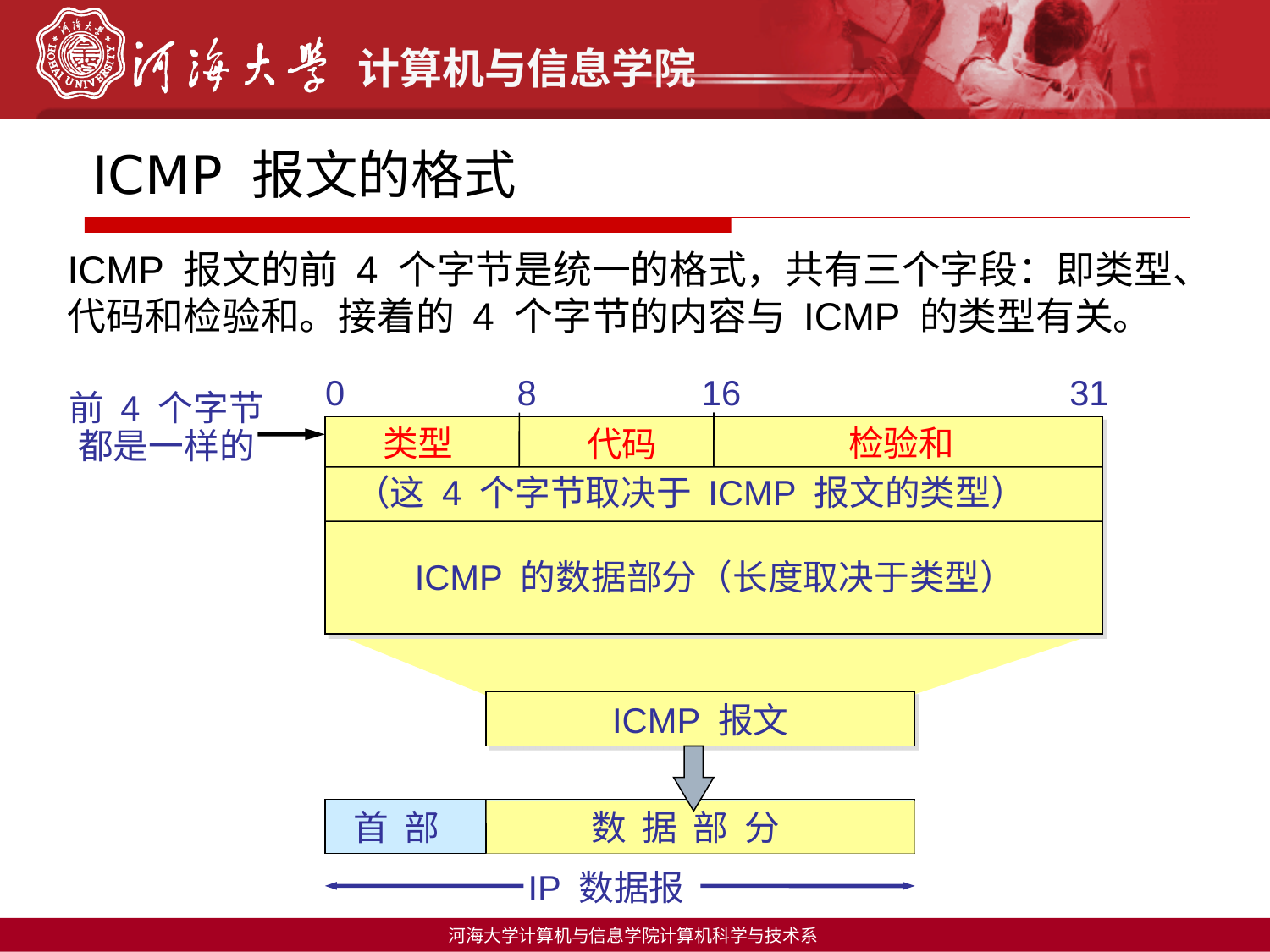

# ICMP 报文的格式

ICMP 报文的前 4 个字节是统一的格式，共有三个字段：即类型、代码和检验和。接着的 4 个字节的内容与 ICMP 的类型有关。
0
8
16
31
前 4 个字节
都是一样的

类型
检验和
代码

（这 4 个字节取决于 ICMP 报文的类型）
ICMP 的数据部分（长度取决于类型）

ICMP 报文

首  部
数  据  部  分

IP 数据报